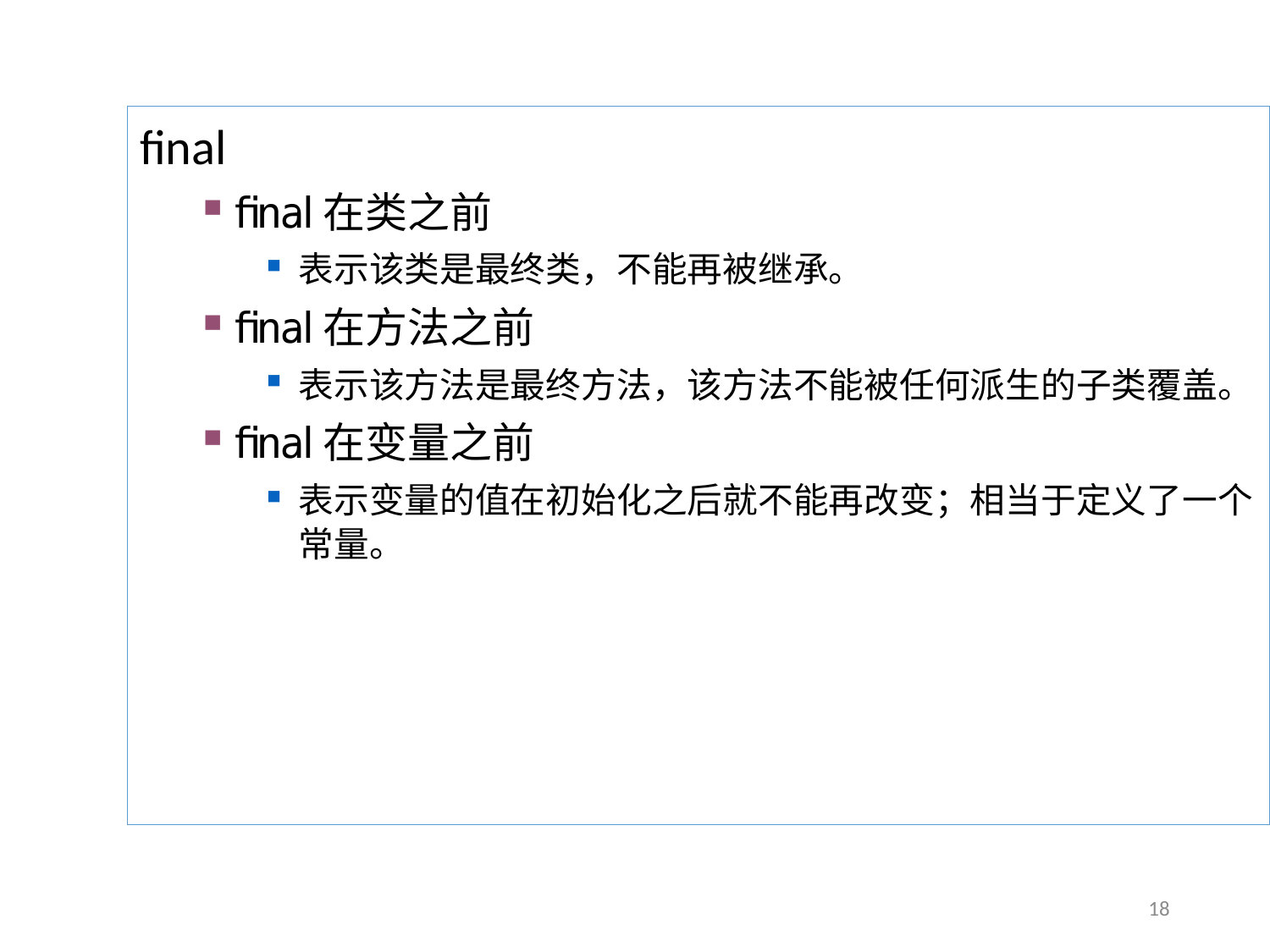

final
final在类之前
表示该类是最终类，不能再被继承。
final在方法之前
表示该方法是最终方法，该方法不能被任何派生的子类覆盖。
final在变量之前
表示变量的值在初始化之后就不能再改变；相当于定义了一个常量。

18